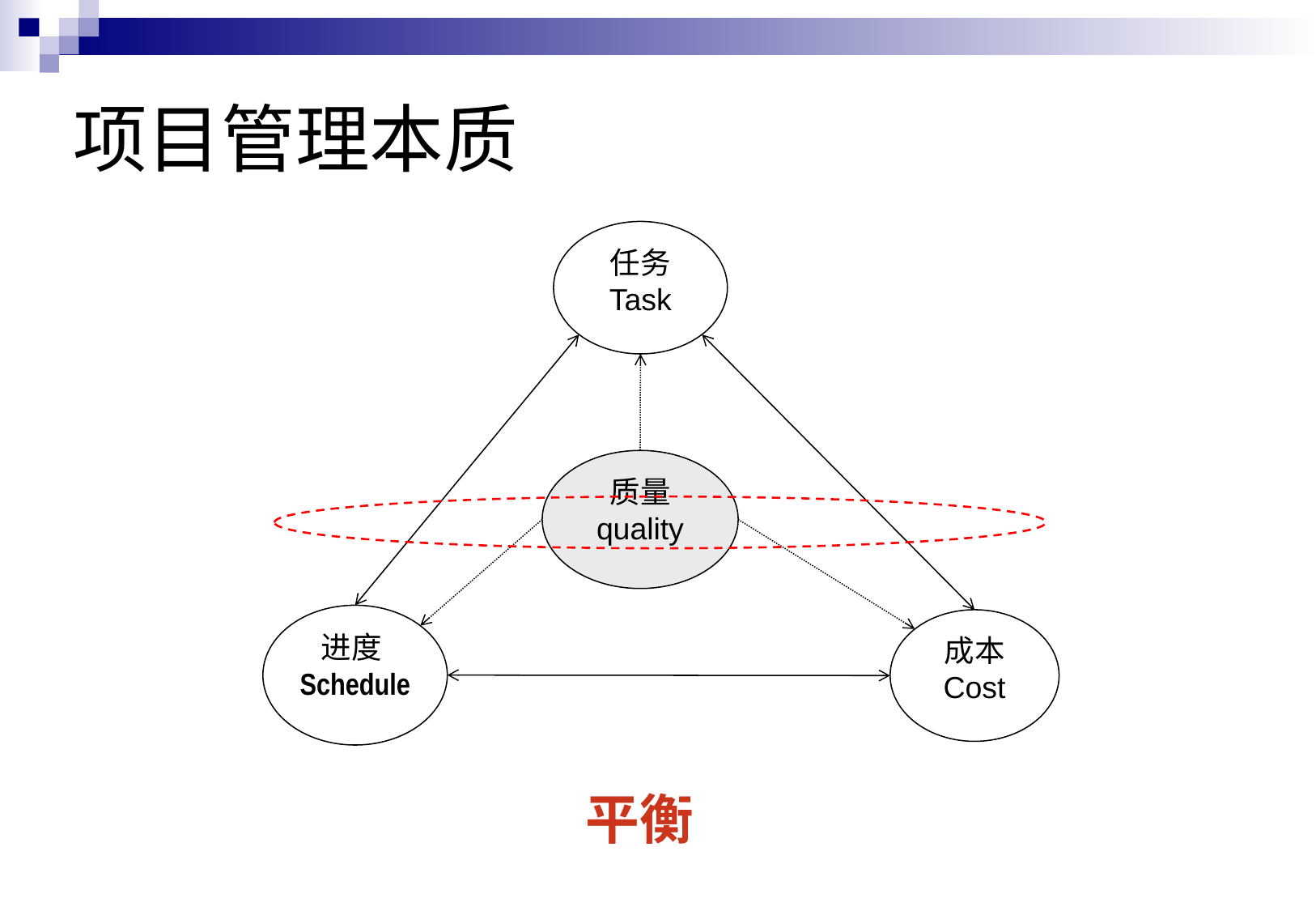

# 项目管理本质

任务
Task
质量
quality
进度Schedule
成本
Cost

平衡